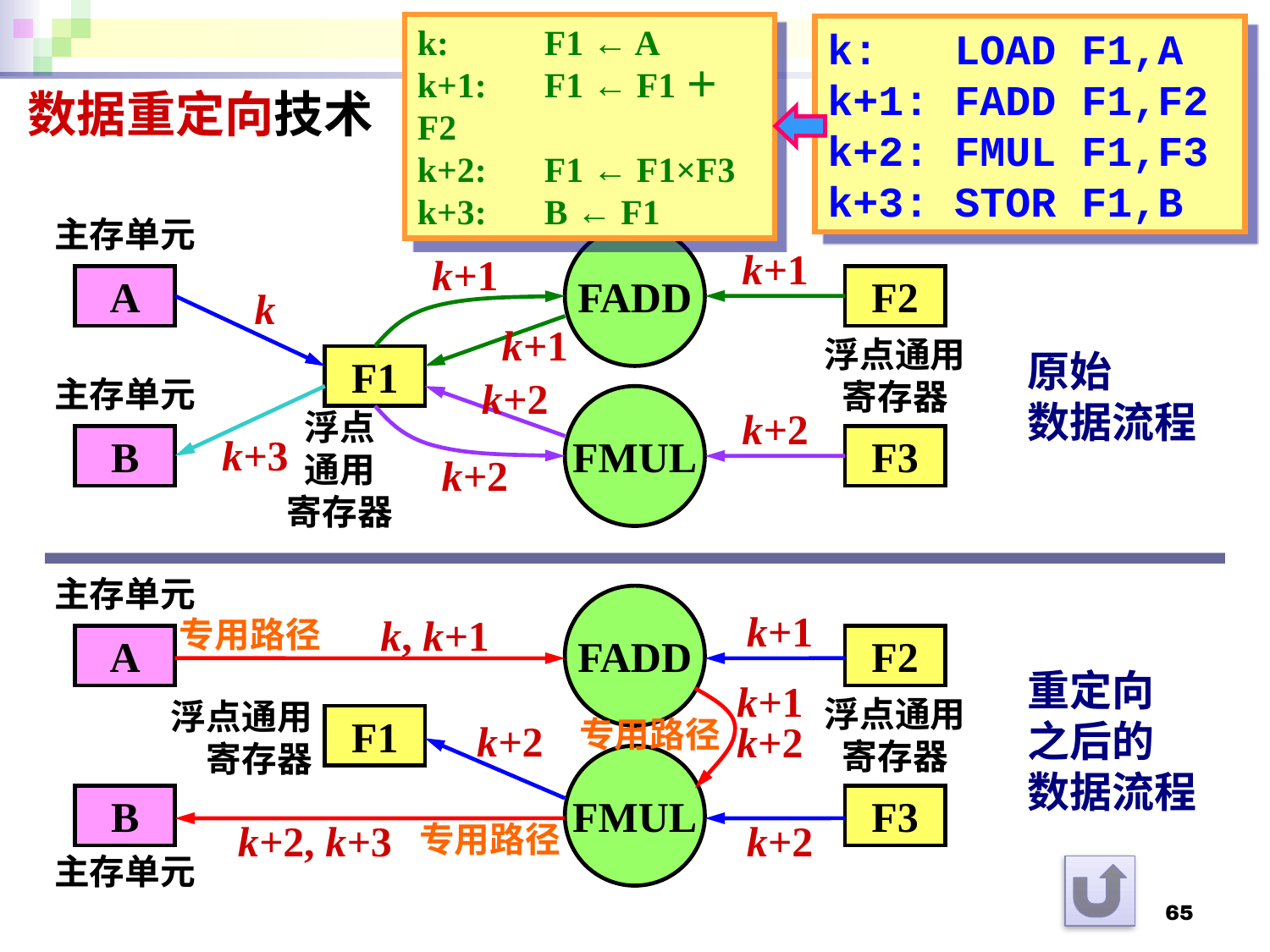

k:	F1 ← A
k+1:	F1 ← F1＋F2
k+2:	F1 ← F1×F3
k+3:	B ← F1
k:   LOAD F1,A
k+1: FADD F1,F2
k+2: FMUL F1,F3
k+3: STOR F1,B
数据重定向技术

主存单元
FADD
k+1
k+1
A
F2
k

k+1

浮点通用寄存器
原始
数据流程
F1
主存单元
k+2

FMUL
k+2
浮点
通用
寄存器

k+3
B
F3
k+2

主存单元
FADD
k+1
k, k+1
专用路径
A
F2
重定向
之后的
数据流程

k+1
k+2
浮点通用寄存器

浮点通用寄存器
F1
专用路径
k+2

FMUL
B
F3
k+2, k+3
k+2
专用路径

主存单元

65